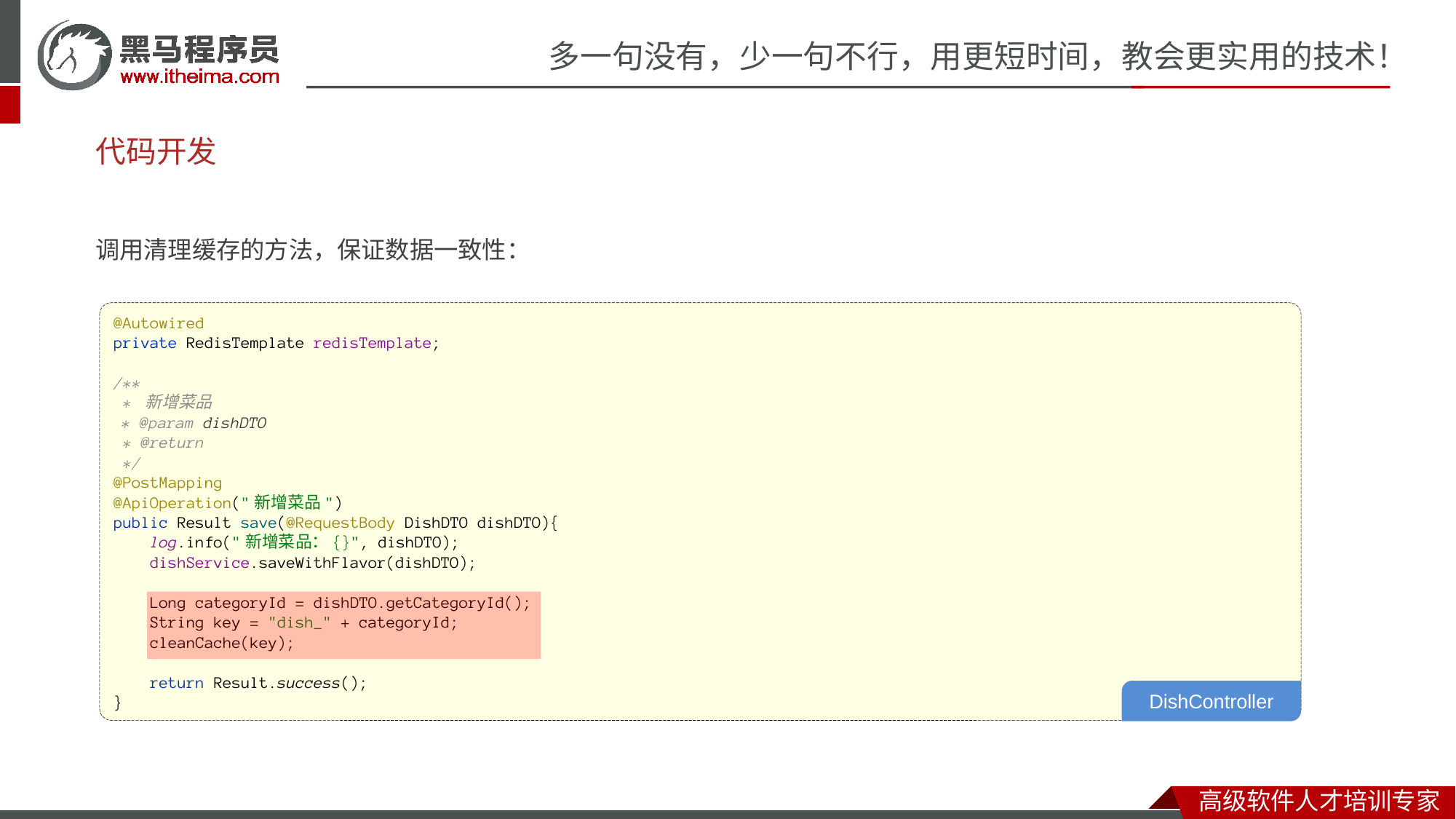

# 代码开发
调用清理缓存的方法，保证数据一致性：
@Autowired
private RedisTemplate redisTemplate;
/**
 * 新增菜品
 * @param dishDTO
 * @return
 */
@PostMapping
@ApiOperation("新增菜品")
public Result save(@RequestBody DishDTO dishDTO){
    log.info("新增菜品：{}", dishDTO);
    dishService.saveWithFlavor(dishDTO);
    Long categoryId = dishDTO.getCategoryId();
    String key = "dish_" + categoryId;
    cleanCache(key);
    return Result.success();
}

DishController